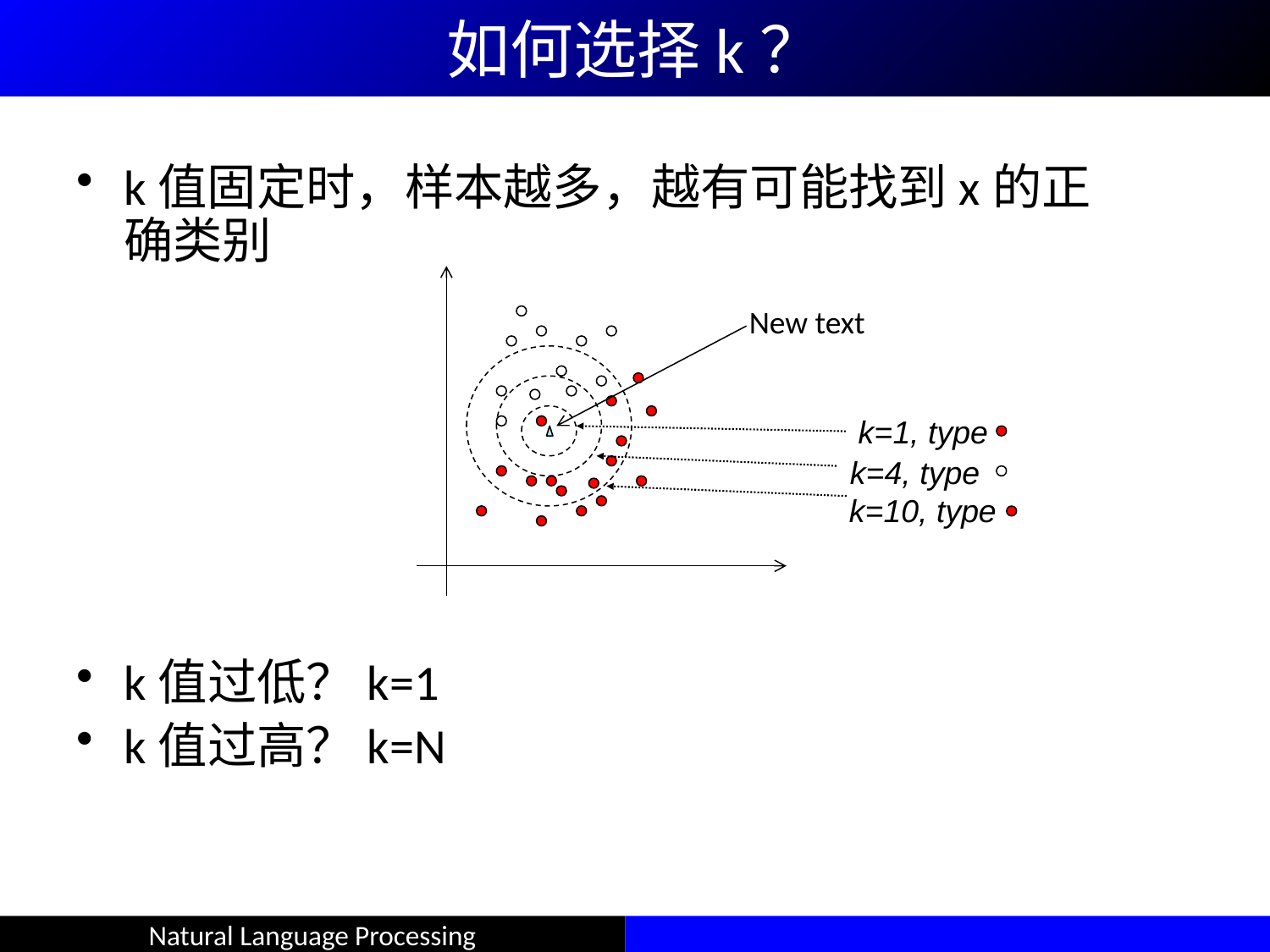

如何选择k？

k值固定时，样本越多，越有可能找到x的正确类别

k值过低？k=1
k值过高？k=N

New text
k=1, type

k=4, type

k=10, type